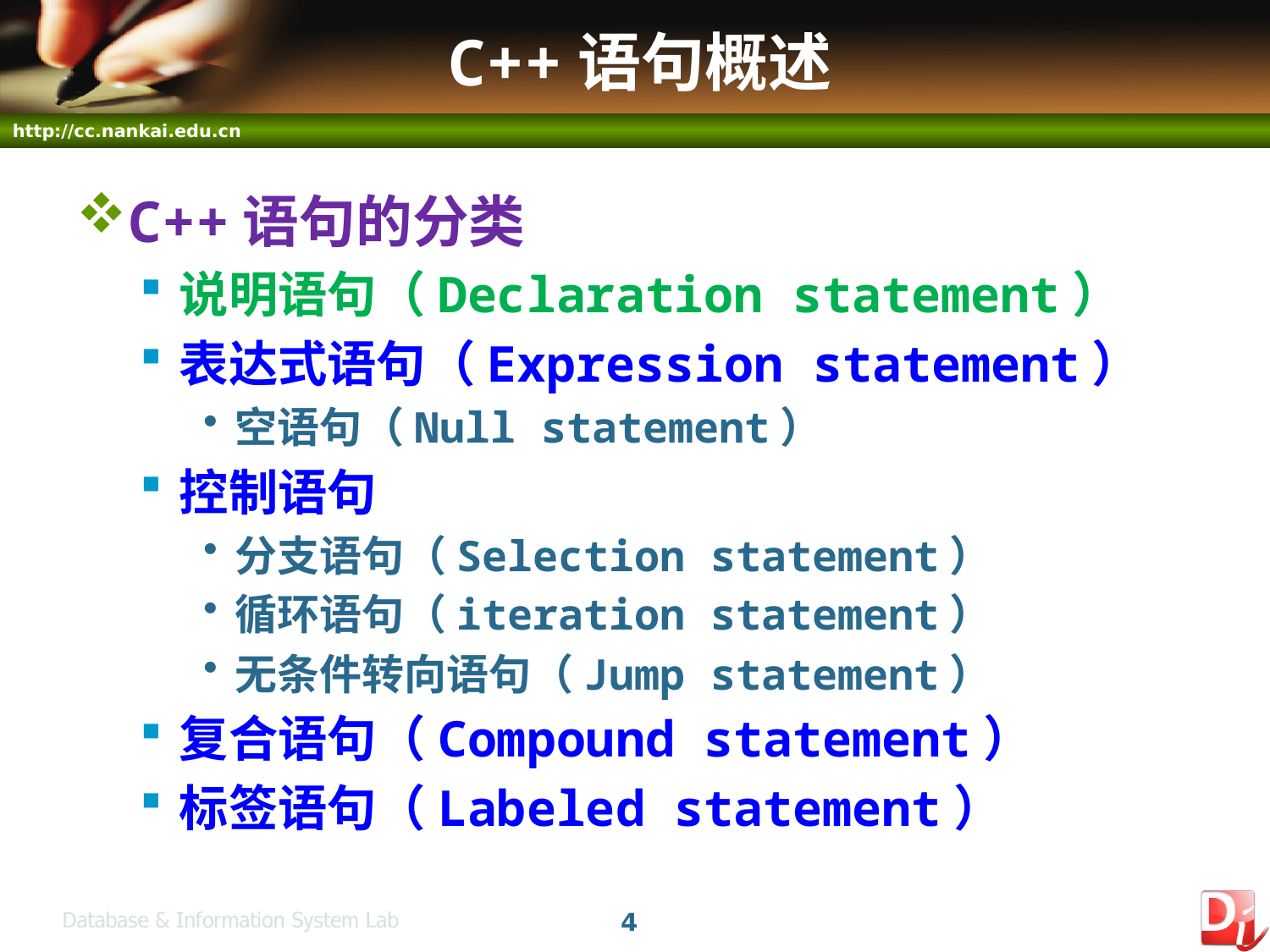

# C++语句概述
C++语句的分类
说明语句（Declaration statement）
表达式语句（Expression statement）
空语句（Null statement）
控制语句
分支语句（Selection statement）
循环语句（iteration statement）
无条件转向语句（Jump statement）
复合语句（Compound statement）
标签语句（Labeled statement）
4
Database & Information System Lab